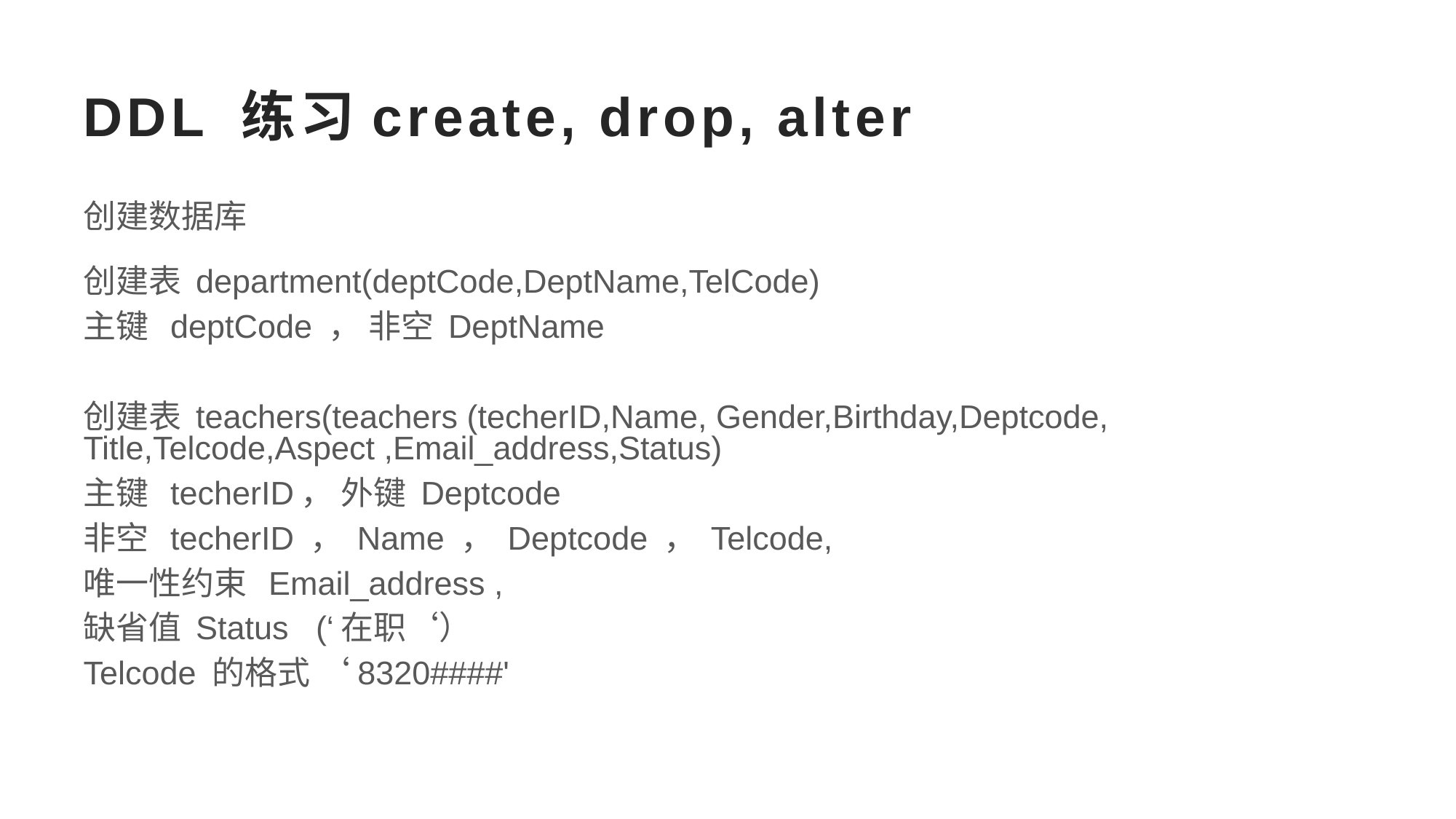

# DDL 练习create, drop, alter
创建数据库
创建表 department(deptCode,DeptName,TelCode)
主键  deptCode ， 非空 DeptName

创建表 teachers(teachers (techerID,Name, Gender,Birthday,Deptcode, Title,Telcode,Aspect ,Email_address,Status)
主键  techerID， 外键 Deptcode
非空  techerID ， Name ， Deptcode ， Telcode,
唯一性约束  Email_address ,
缺省值 Status   (‘在职‘）
Telcode 的格式 ‘8320####'